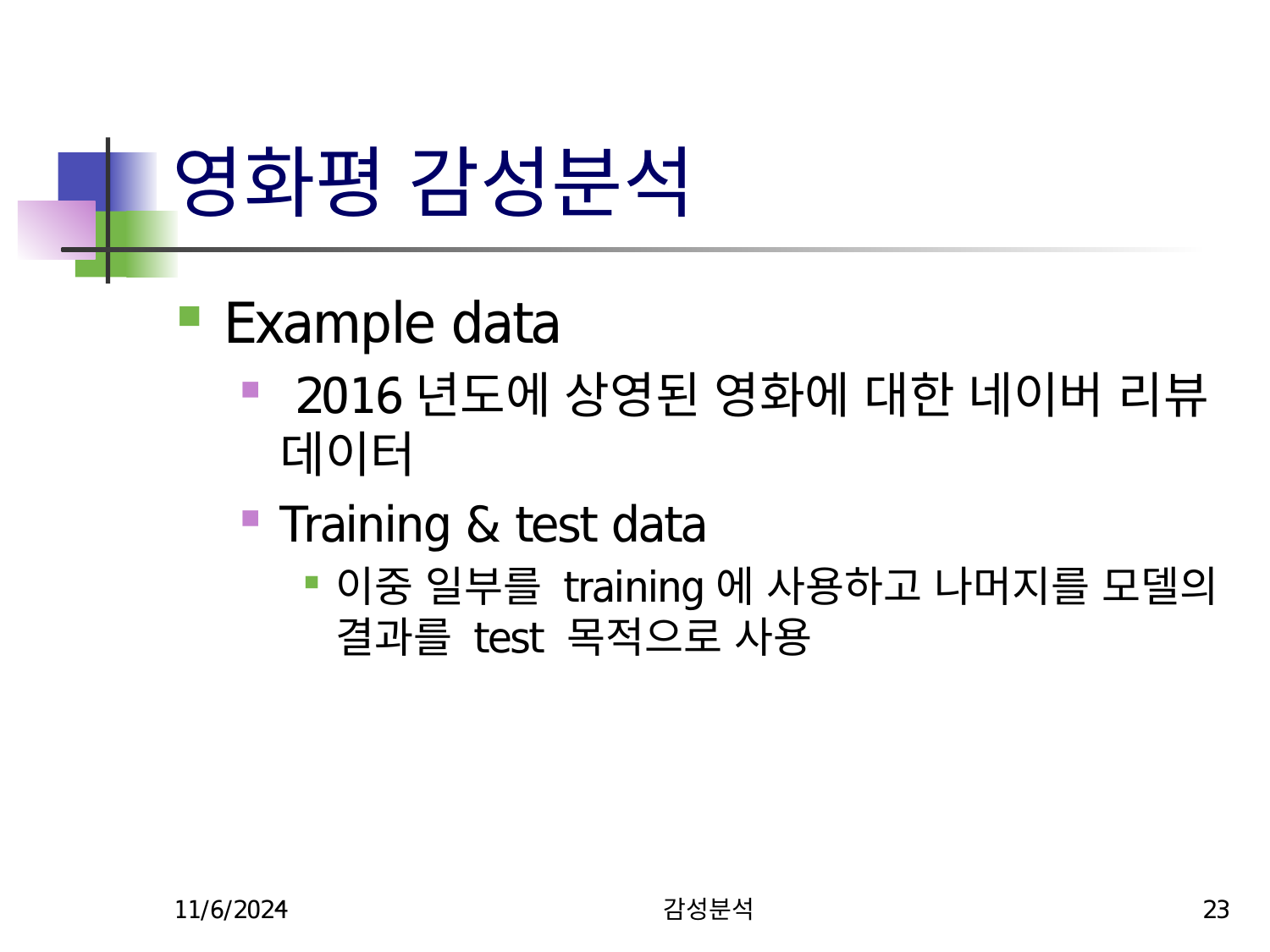

# 영화평 감성분석
Example data
 2016년도에 상영된 영화에 대한 네이버 리뷰 데이터
Training & test data
이중 일부를 training에 사용하고 나머지를 모델의 결과를 test 목적으로 사용
11/6/2024
감성분석
23